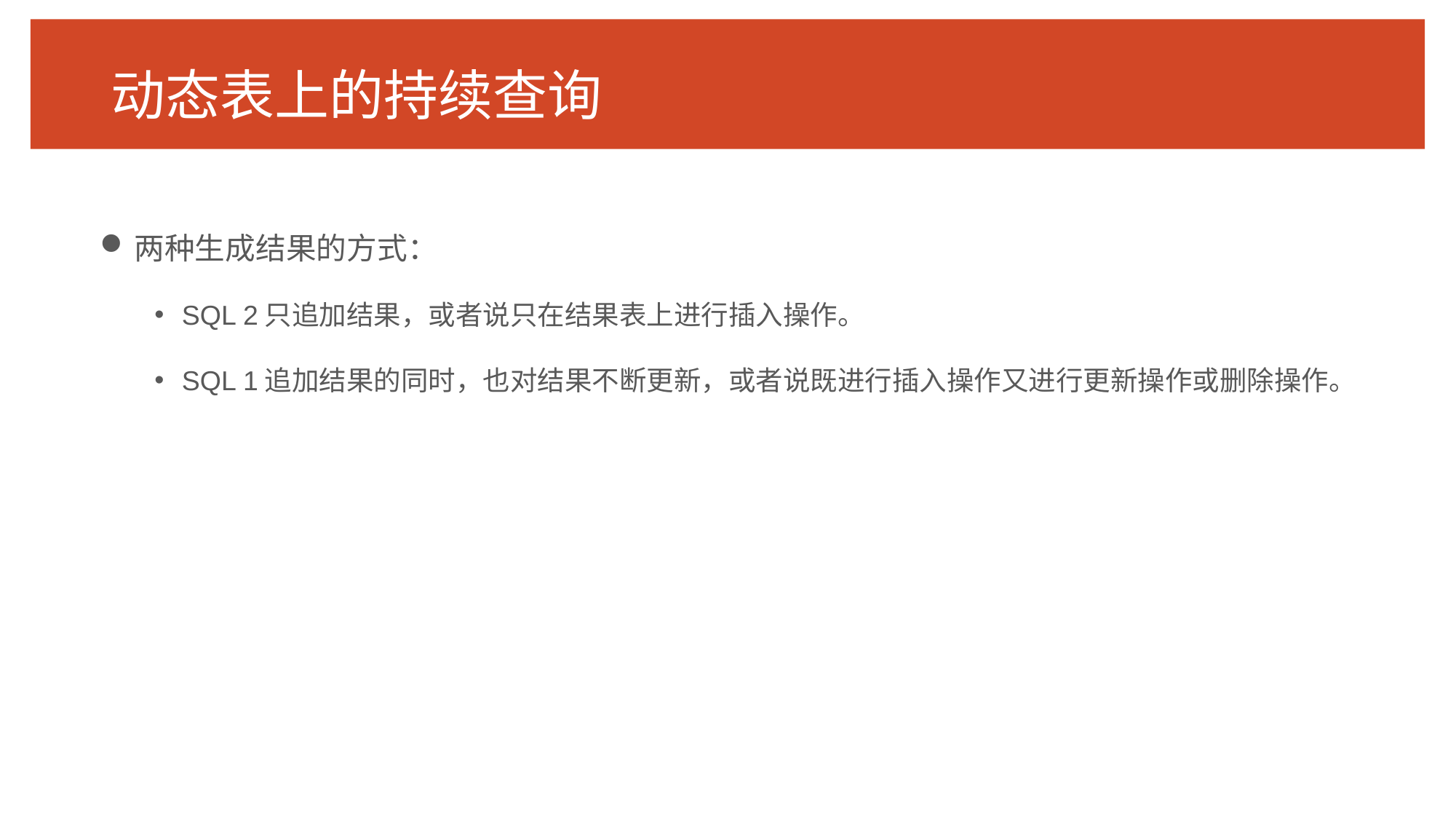

# 动态表上的持续查询
两种生成结果的方式：
SQL 2只追加结果，或者说只在结果表上进行插入操作。
SQL 1追加结果的同时，也对结果不断更新，或者说既进行插入操作又进行更新操作或删除操作。